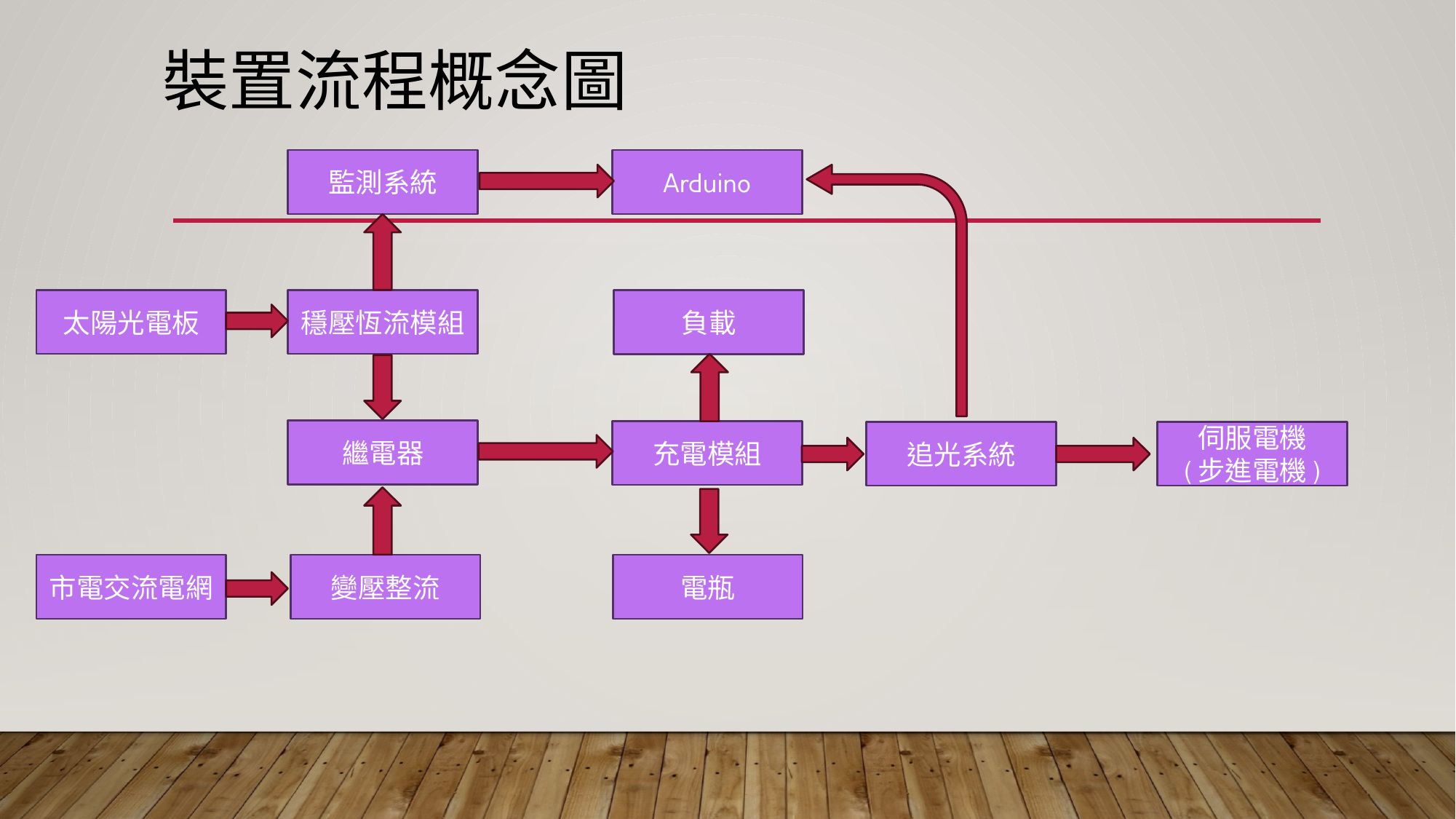

# 裝置流程概念圖
監測系統

Arduino

太陽光電板

穩壓恆流模組

負載

繼電器

充電模組

追光系統

伺服電機
(步進電機)

市電交流電網

變壓整流

電瓶